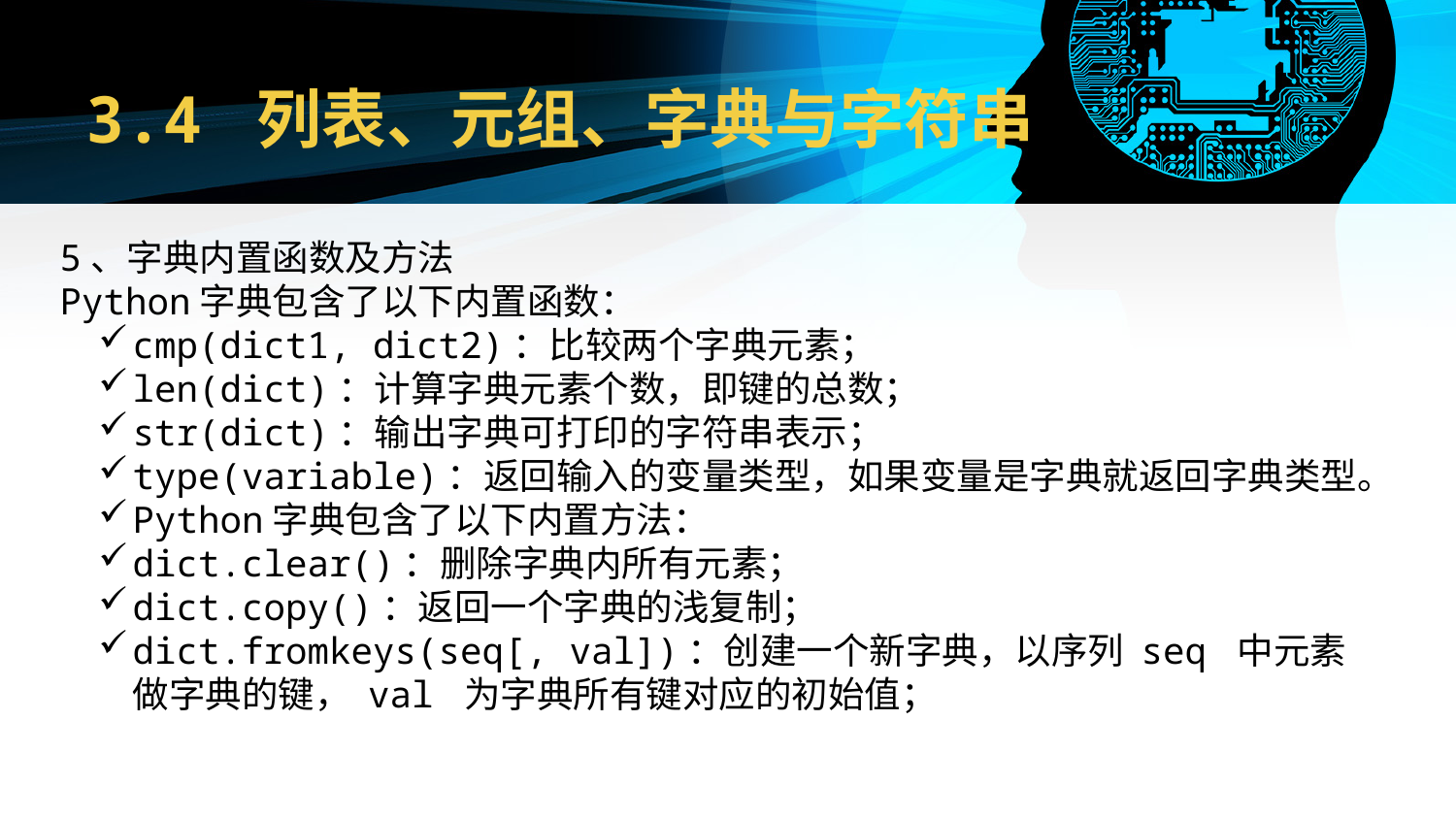

# 3.4 列表、元组、字典与字符串
5、字典内置函数及方法
Python字典包含了以下内置函数：
cmp(dict1, dict2)：比较两个字典元素；
len(dict)：计算字典元素个数，即键的总数；
str(dict)：输出字典可打印的字符串表示；
type(variable)：返回输入的变量类型，如果变量是字典就返回字典类型。
Python字典包含了以下内置方法：
dict.clear()：删除字典内所有元素；
dict.copy()：返回一个字典的浅复制；
dict.fromkeys(seq[, val])：创建一个新字典，以序列 seq 中元素做字典的键， val 为字典所有键对应的初始值；